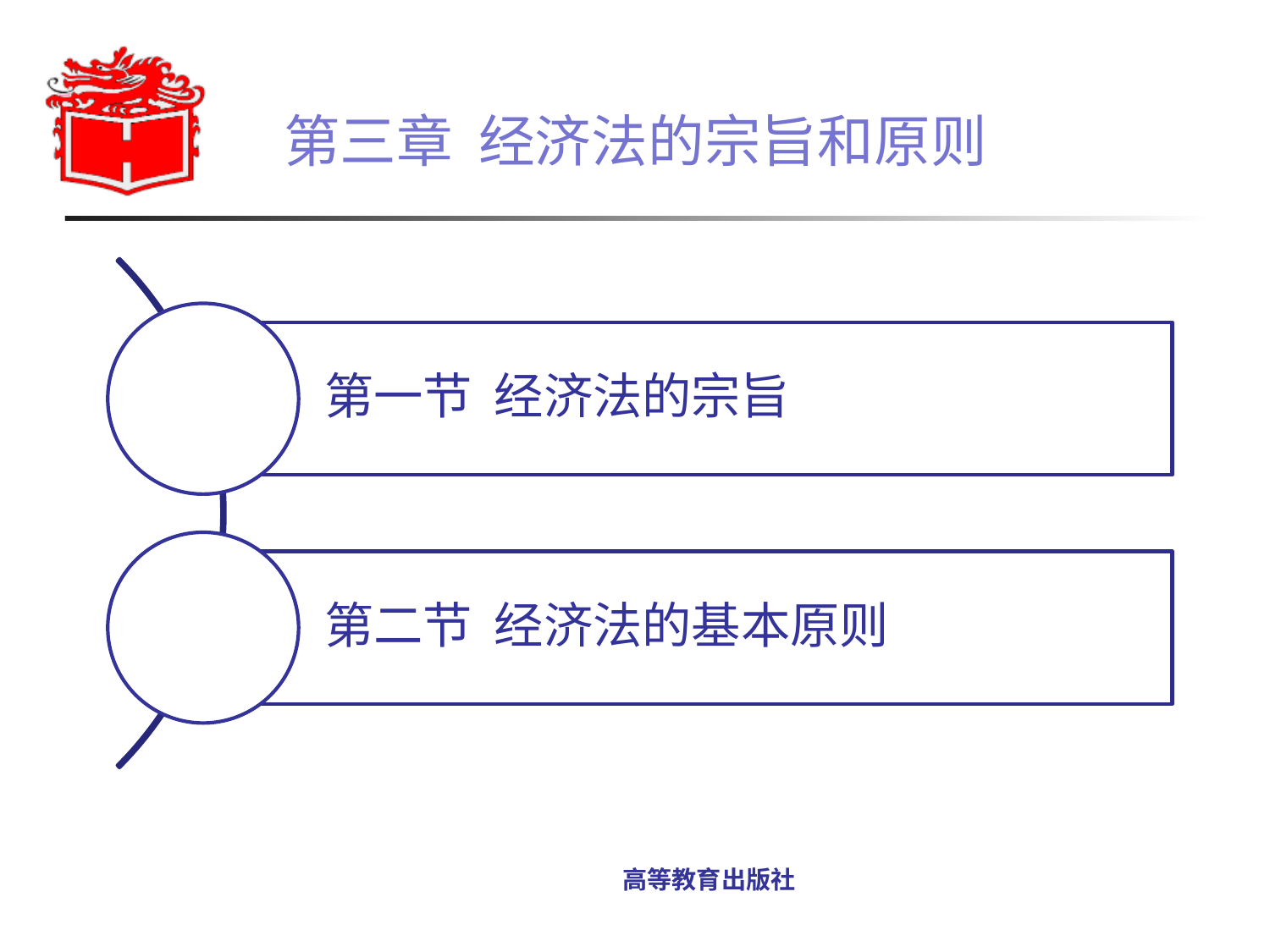

# 第三章  经济法的宗旨和原则
第一节  经济法的宗旨
第二节  经济法的基本原则

高等教育出版社